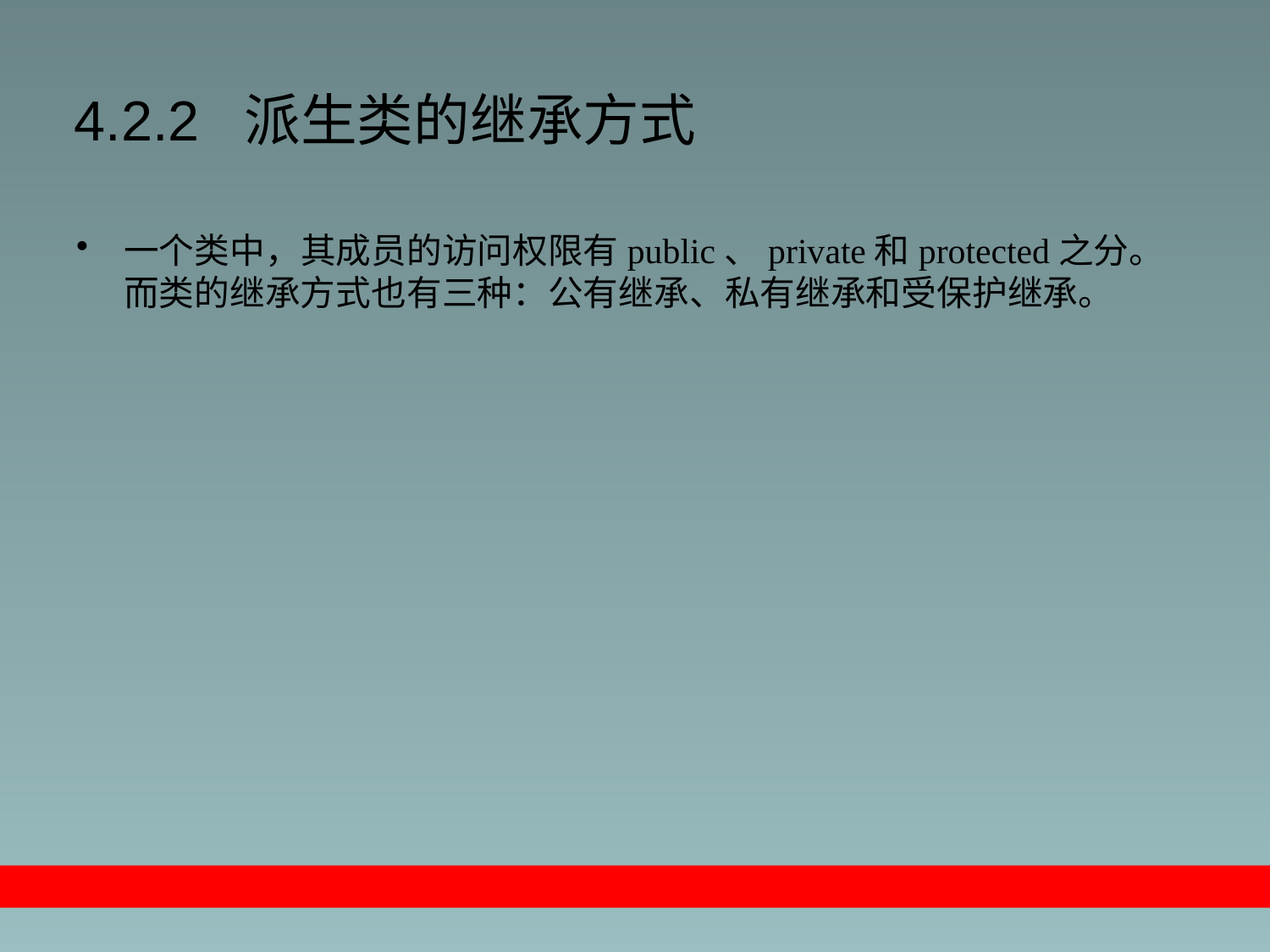

# 4.2.2  派生类的继承方式
一个类中，其成员的访问权限有public、private和protected之分。而类的继承方式也有三种：公有继承、私有继承和受保护继承。